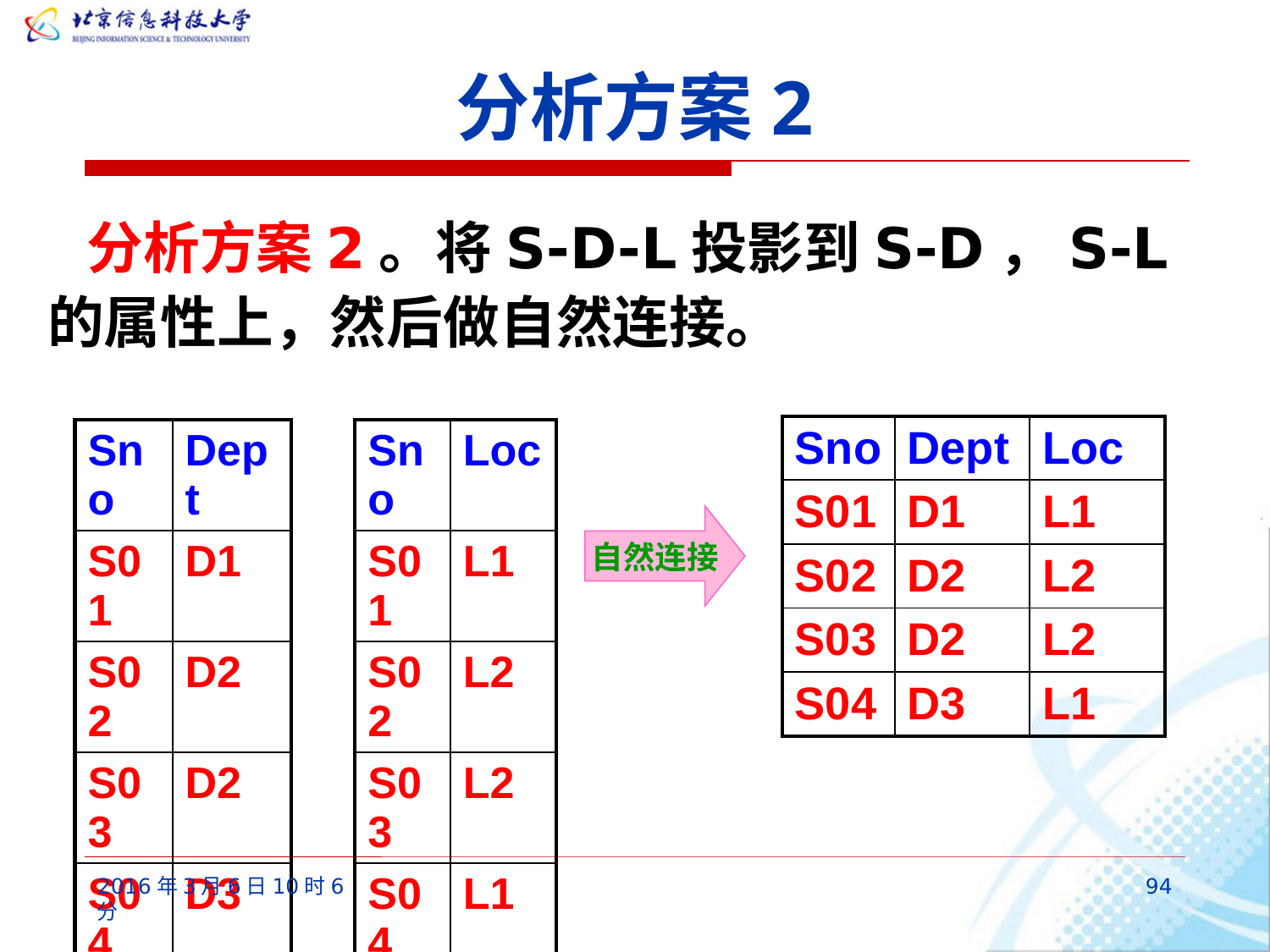

# 分析方案2
  分析方案2。将S-D-L投影到S-D，S-L的属性上，然后做自然连接。
| Sno | Dept | Loc |
| --- | --- | --- |
| S01 | D1 | L1 |
| S02 | D2 | L2 |
| S03 | D2 | L2 |
| S04 | D3 | L1 |
| Sno | Dept |
| --- | --- |
| S01 | D1 |
| S02 | D2 |
| S03 | D2 |
| S04 | D3 |
| Sno | Loc |
| --- | --- |
| S01 | L1 |
| S02 | L2 |
| S03 | L2 |
| S04 | L1 |
自然连接
2016年3月6日10时6分
94